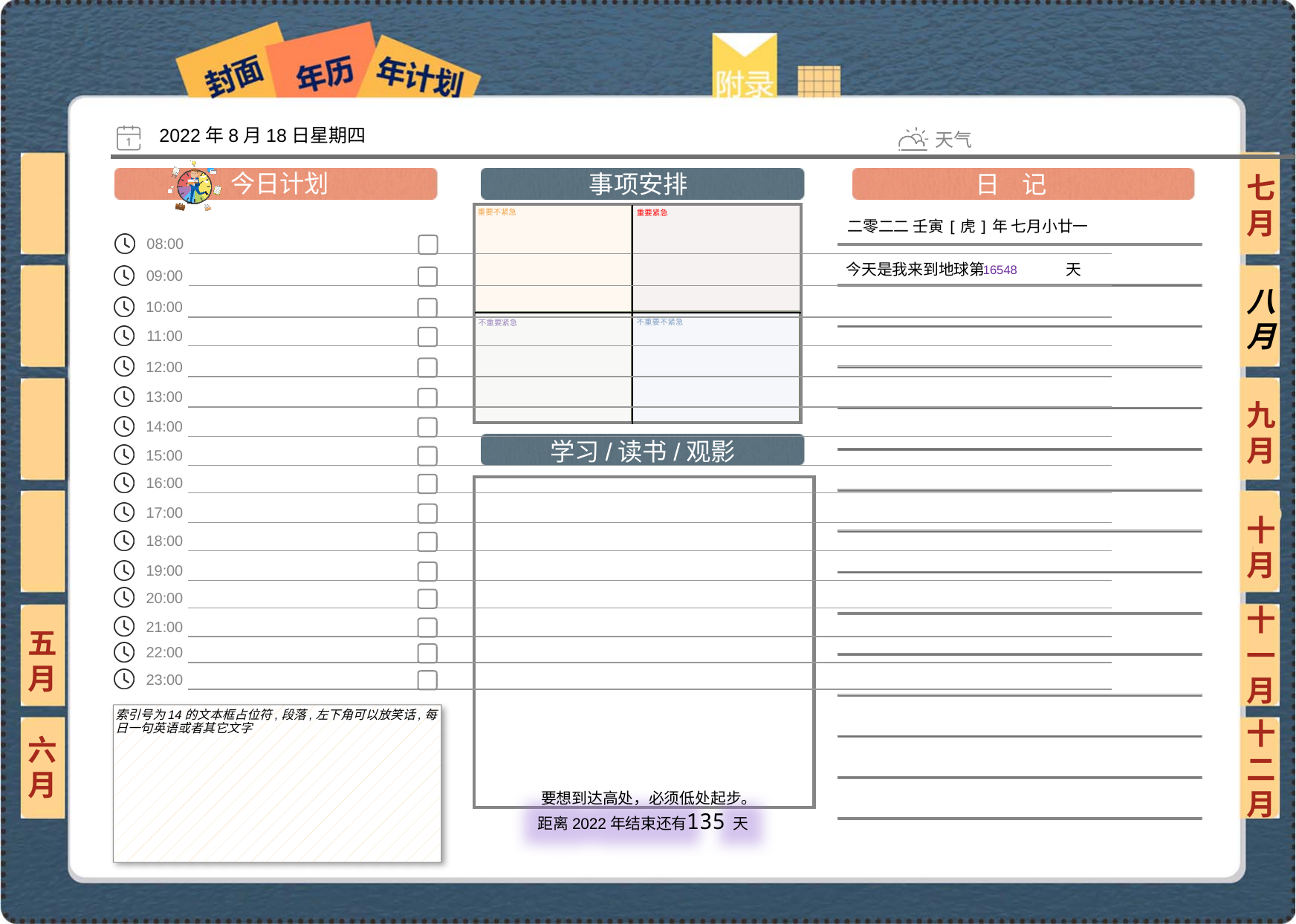

2022年8月18日星期四
七月
二零二二 壬寅[虎]年 七月小廿一
16548
八月
九月
十月
十一月
五月
索引号为14的文本框占位符,段落,左下角可以放笑话,每日一句英语或者其它文字
六月
十二月
135
 要想到达高处，必须低处起步。